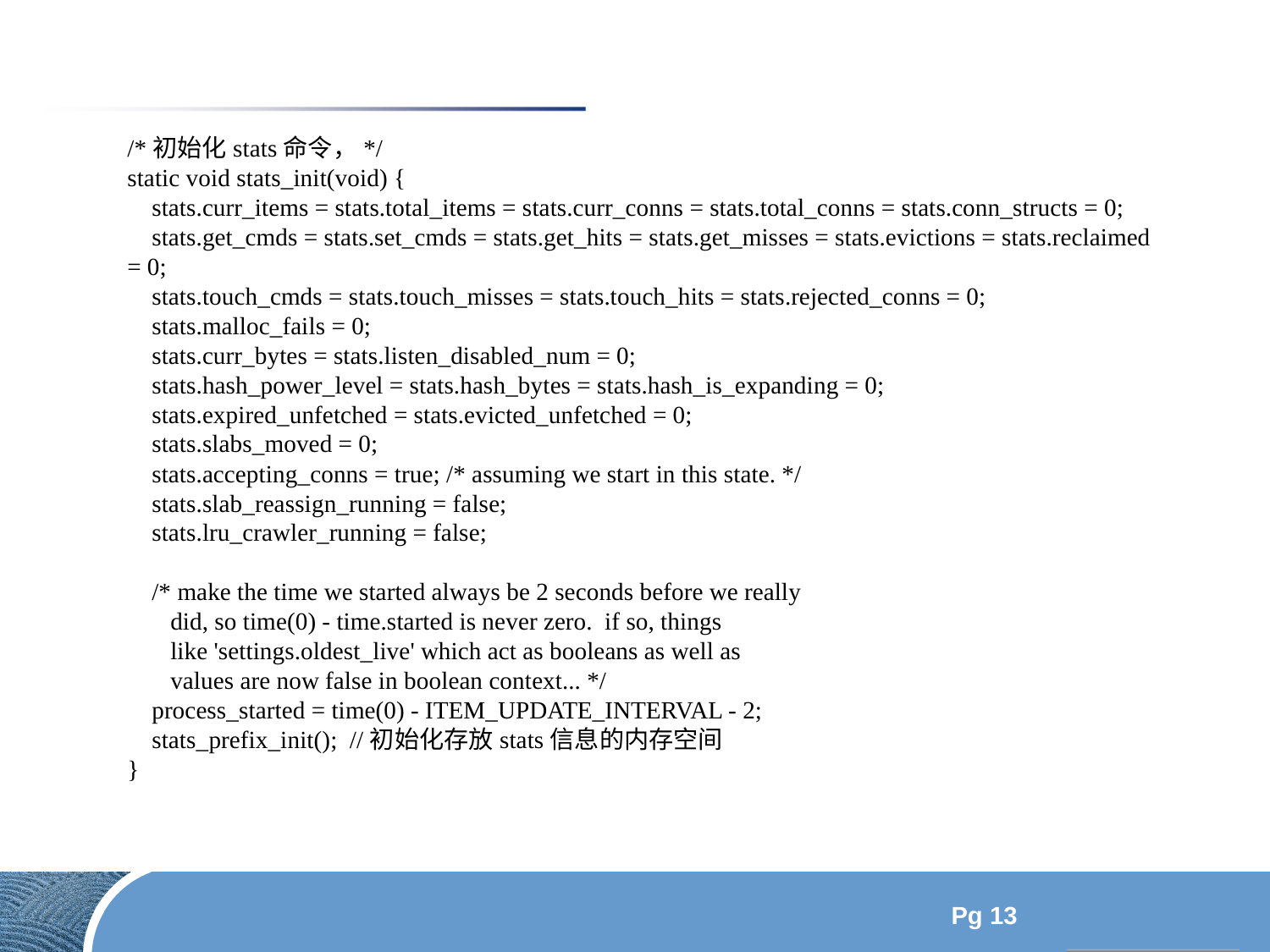

/*初始化stats命令，*/
static void stats_init(void) {
    stats.curr_items = stats.total_items = stats.curr_conns = stats.total_conns = stats.conn_structs = 0;
    stats.get_cmds = stats.set_cmds = stats.get_hits = stats.get_misses = stats.evictions = stats.reclaimed = 0;
    stats.touch_cmds = stats.touch_misses = stats.touch_hits = stats.rejected_conns = 0;
    stats.malloc_fails = 0;
    stats.curr_bytes = stats.listen_disabled_num = 0;
    stats.hash_power_level = stats.hash_bytes = stats.hash_is_expanding = 0;
    stats.expired_unfetched = stats.evicted_unfetched = 0;
    stats.slabs_moved = 0;
    stats.accepting_conns = true; /* assuming we start in this state. */
    stats.slab_reassign_running = false;
    stats.lru_crawler_running = false;

    /* make the time we started always be 2 seconds before we really
       did, so time(0) - time.started is never zero.  if so, things
       like 'settings.oldest_live' which act as booleans as well as
       values are now false in boolean context... */
    process_started = time(0) - ITEM_UPDATE_INTERVAL - 2;
    stats_prefix_init();  //初始化存放stats信息的内存空间
}